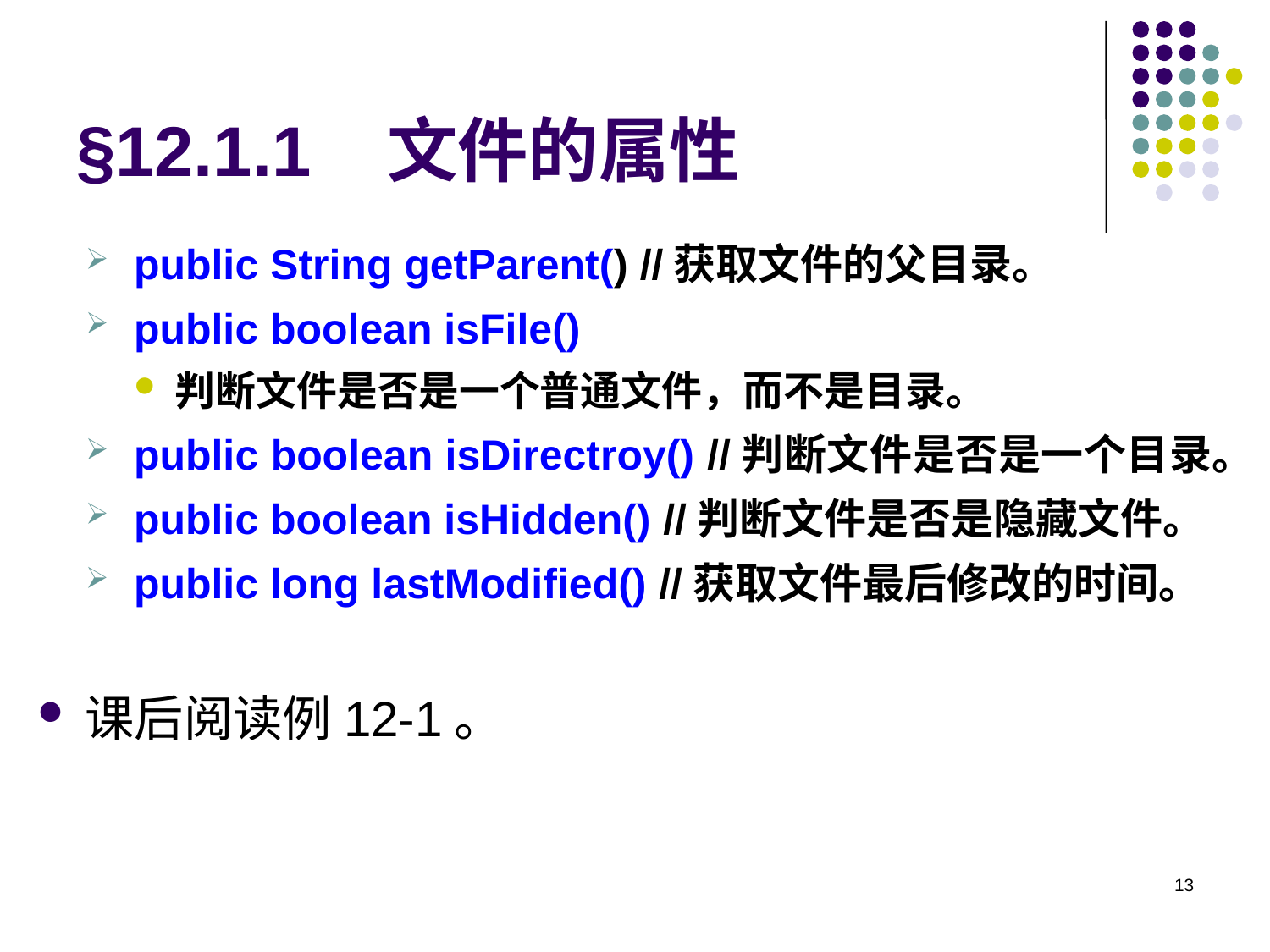

# §12.1.1   文件的属性
public String getParent() //获取文件的父目录。
public boolean isFile()
判断文件是否是一个普通文件，而不是目录。
public boolean isDirectroy() //判断文件是否是一个目录。
public boolean isHidden() //判断文件是否是隐藏文件。
public long lastModified() //获取文件最后修改的时间。

课后阅读例12-1。

13